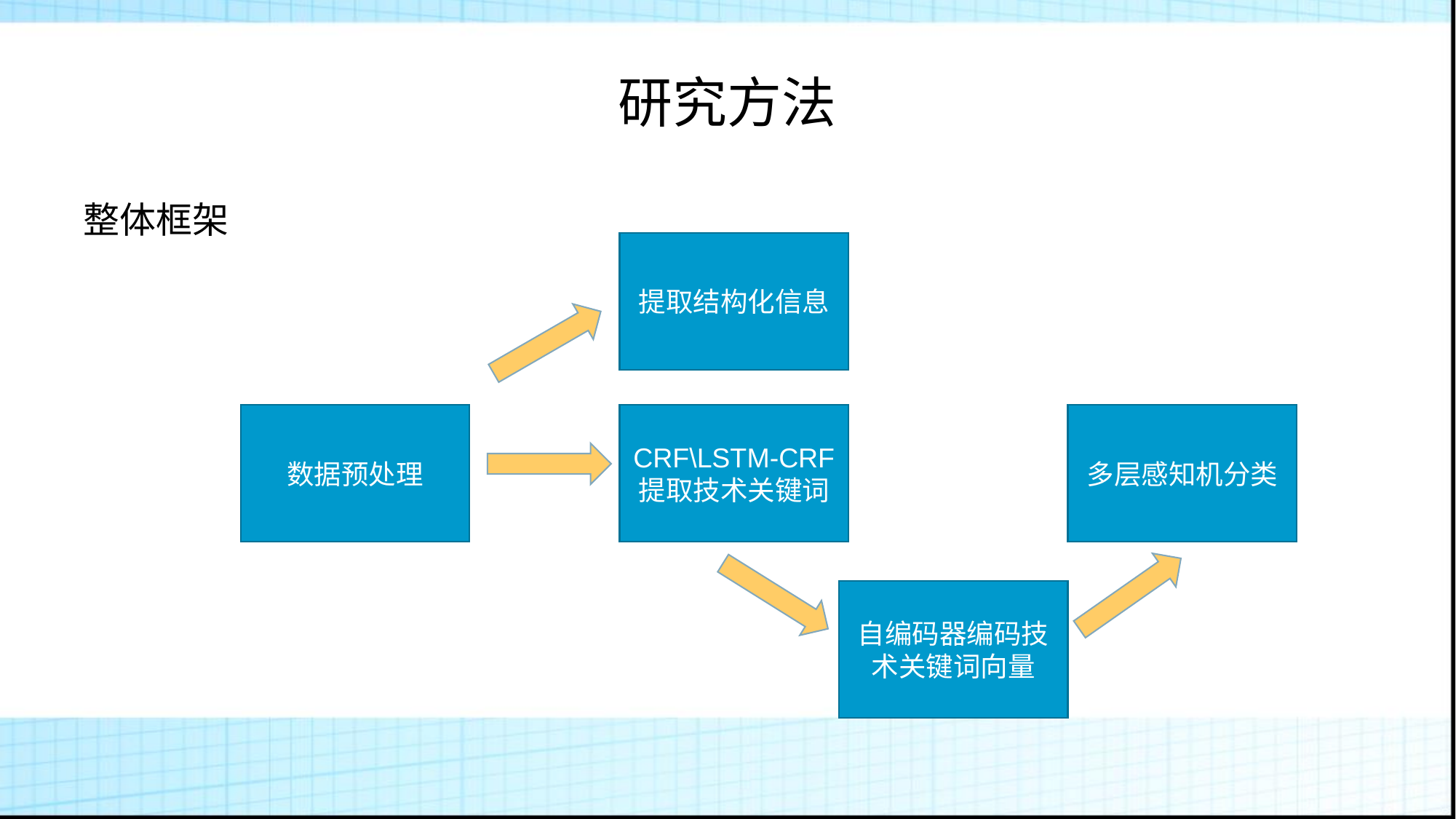

# 研究方法
整体框架

提取结构化信息

数据预处理
CRF\LSTM-CRF
提取技术关键词
多层感知机分类

自编码器编码技术关键词向量